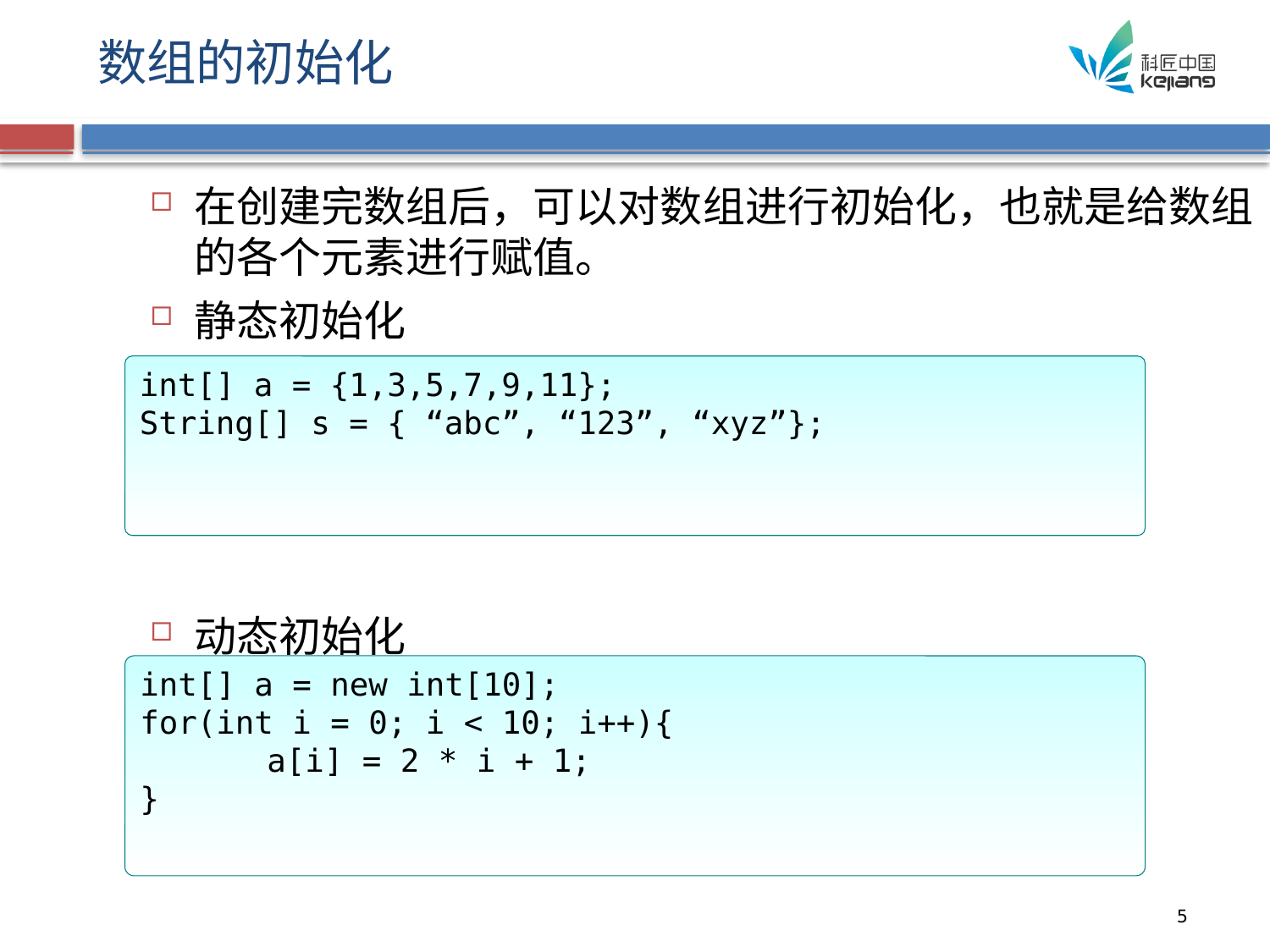

# 数组的初始化
在创建完数组后，可以对数组进行初始化，也就是给数组的各个元素进行赋值。
静态初始化

动态初始化
int[] a = {1,3,5,7,9,11};
String[] s = { “abc”, “123”, “xyz”};
int[] a = new int[10];
for(int i = 0; i < 10; i++){
	a[i] = 2 * i + 1;
}
5